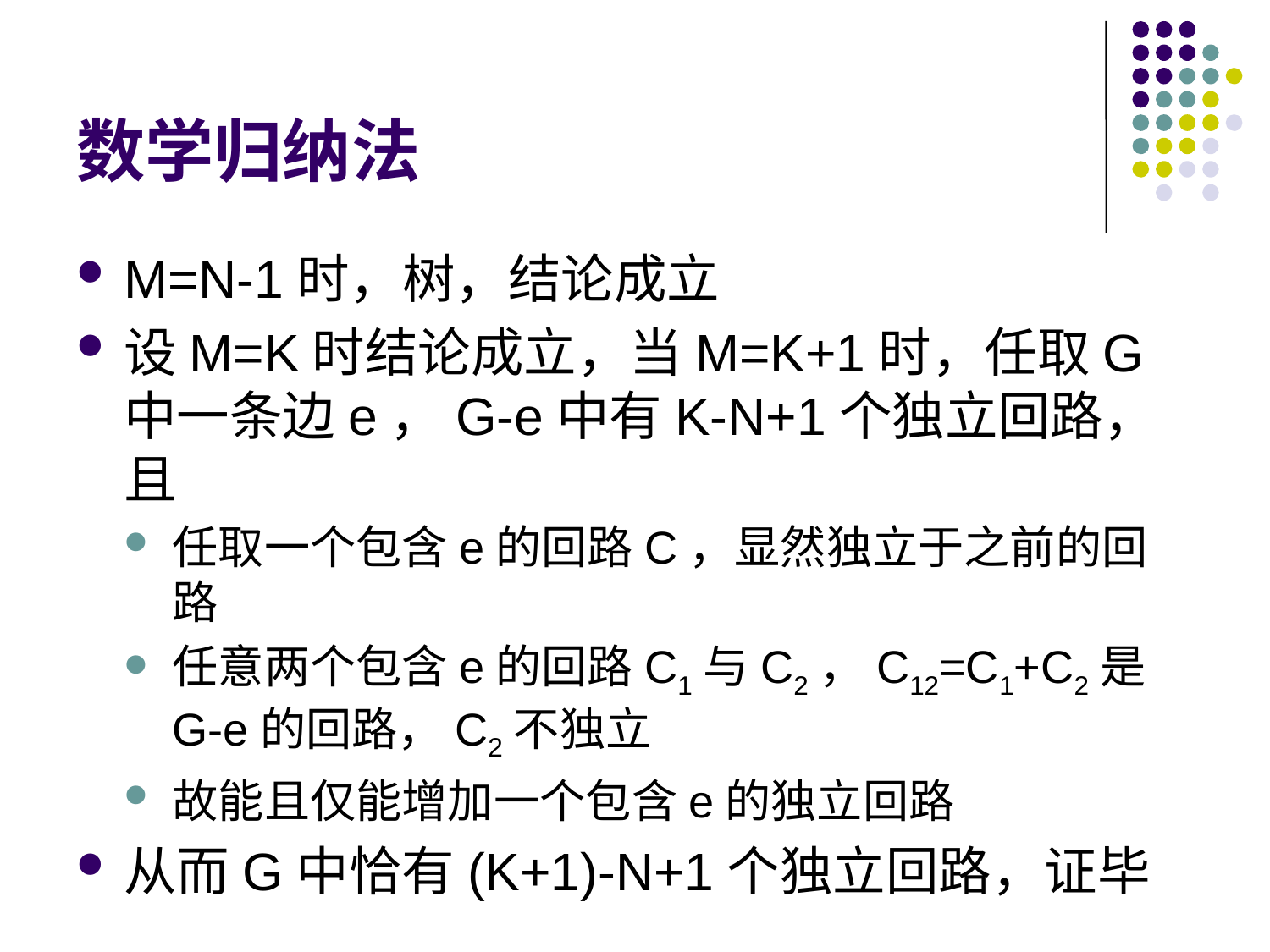

# 数学归纳法
M=N-1时，树，结论成立
设M=K时结论成立，当M=K+1时，任取G中一条边e，G-e中有K-N+1个独立回路，且
任取一个包含e的回路C，显然独立于之前的回路
任意两个包含e的回路C1与C2，C12=C1+C2是G-e的回路，C2不独立
故能且仅能增加一个包含e的独立回路
从而G中恰有(K+1)-N+1个独立回路，证毕